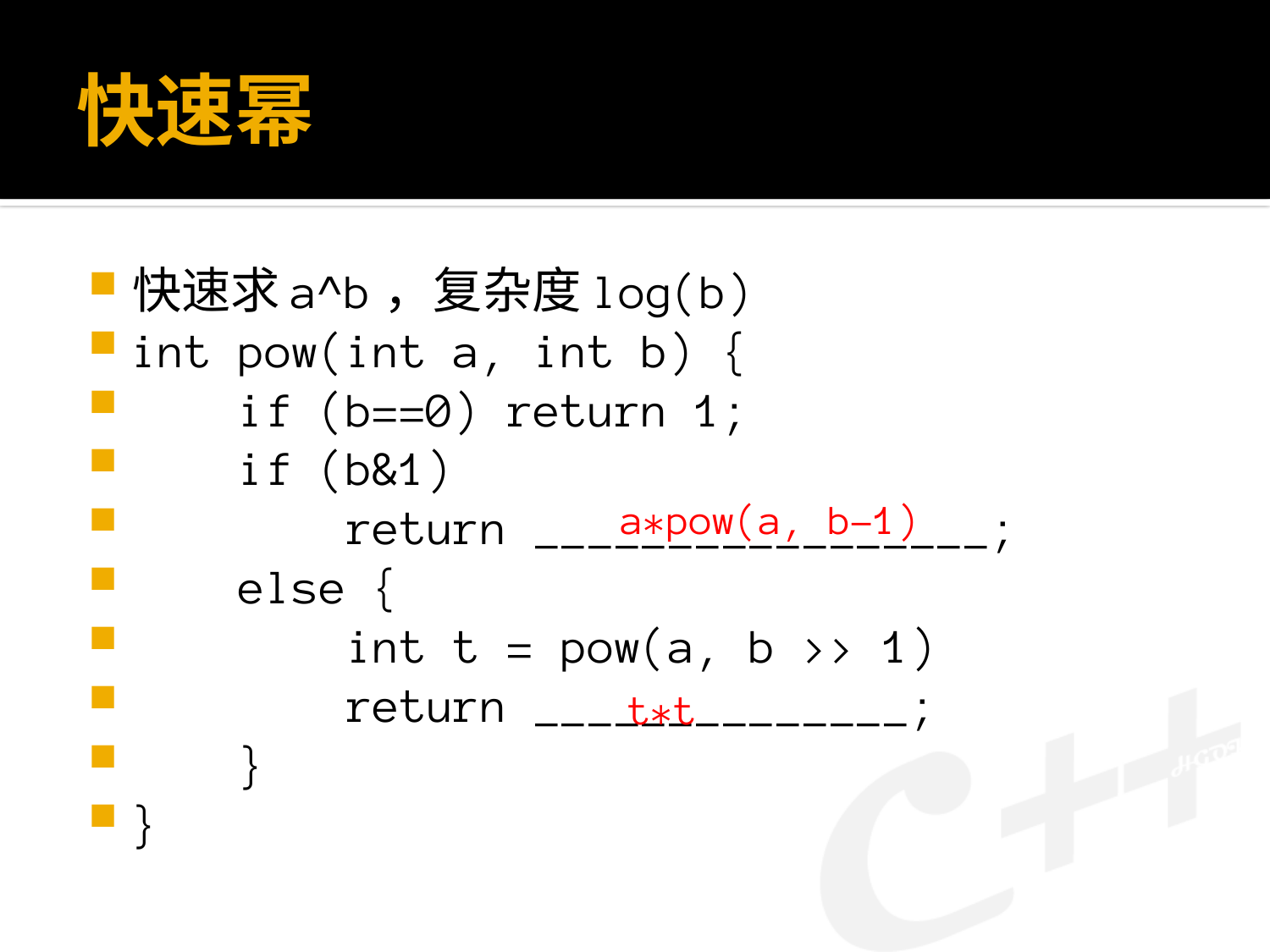

# 快速幂
快速求a^b，复杂度log(b)
int pow(int a, int b) {
    if (b==0) return 1;
    if (b&1)
        return _________________;
    else {
        int t = pow(a, b >> 1)
        return ______________;
    }
}
a*pow(a, b-1)
t*t